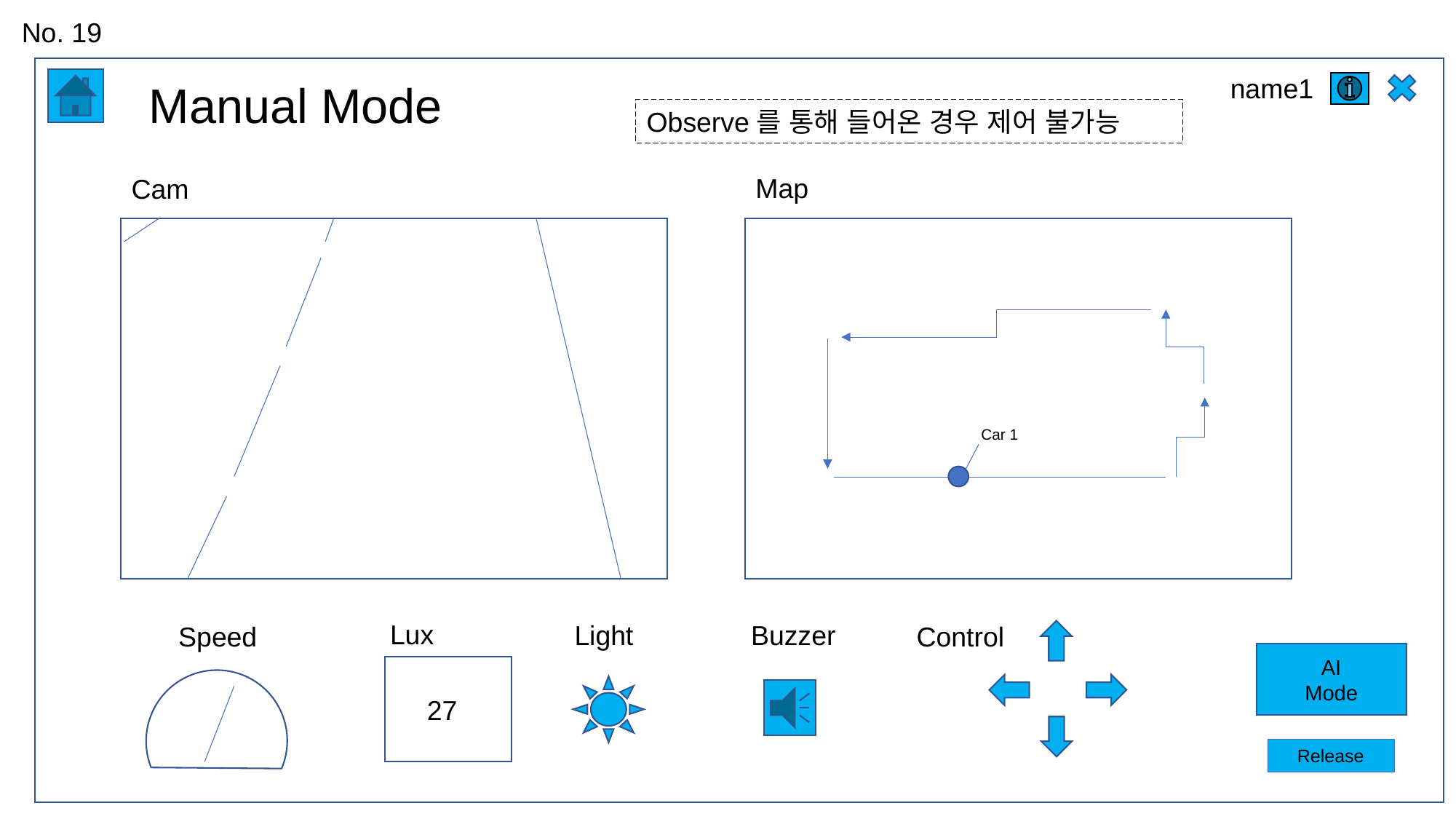

No. 19

name1

Manual Mode

Observe를 통해 들어온 경우 제어 불가능
Map
Cam

Car 1

Lux
Light
Buzzer
Control
Speed

AI
Mode

27

Release